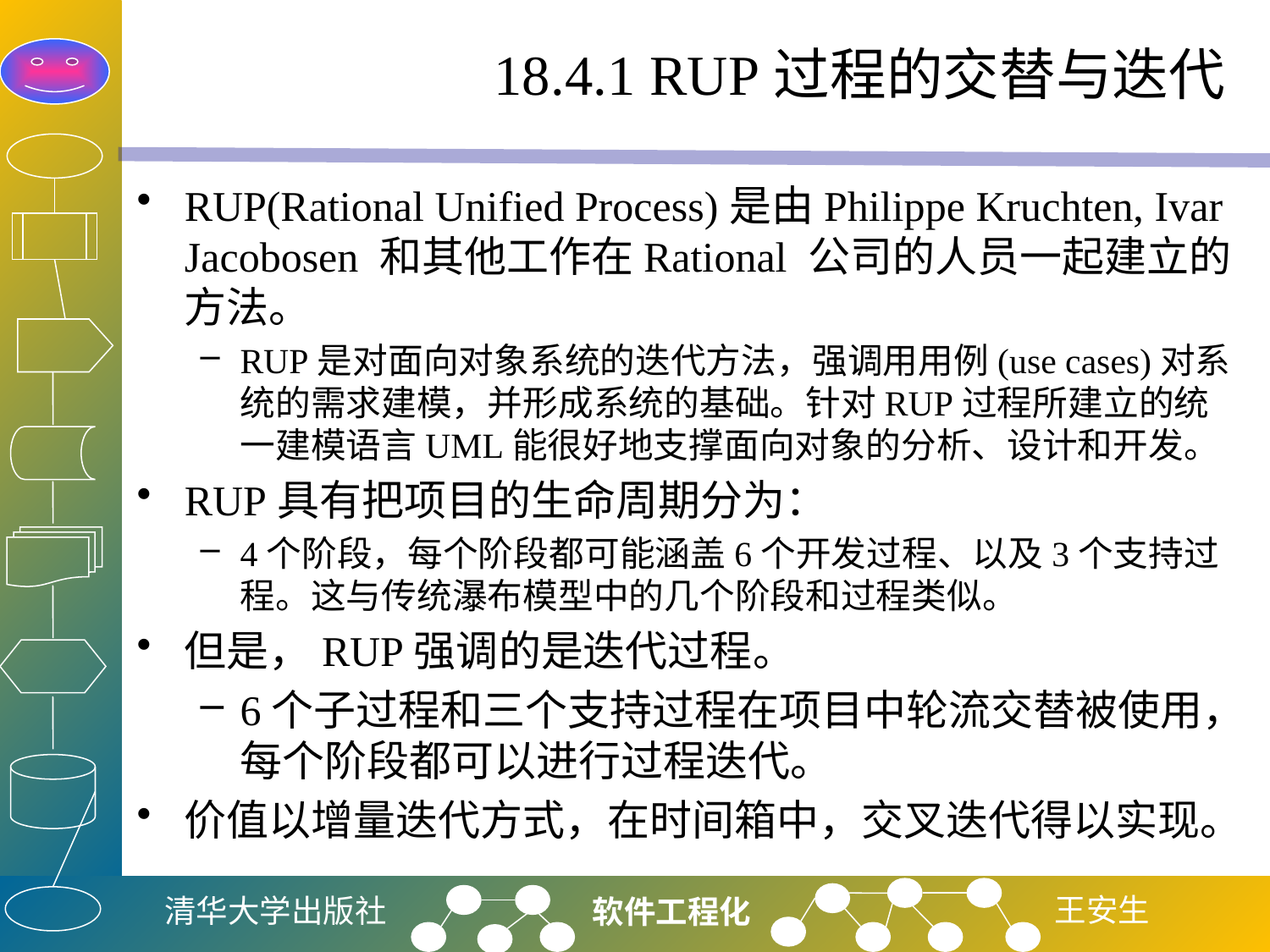

# 18.4.1 RUP过程的交替与迭代
RUP(Rational Unified Process)是由Philippe Kruchten, Ivar Jacobosen 和其他工作在Rational 公司的人员一起建立的方法。
RUP是对面向对象系统的迭代方法，强调用用例(use cases)对系统的需求建模，并形成系统的基础。针对RUP过程所建立的统一建模语言UML能很好地支撑面向对象的分析、设计和开发。
RUP具有把项目的生命周期分为：
4个阶段，每个阶段都可能涵盖6个开发过程、以及3个支持过程。这与传统瀑布模型中的几个阶段和过程类似。
但是，RUP强调的是迭代过程。
6个子过程和三个支持过程在项目中轮流交替被使用，每个阶段都可以进行过程迭代。
价值以增量迭代方式，在时间箱中，交叉迭代得以实现。